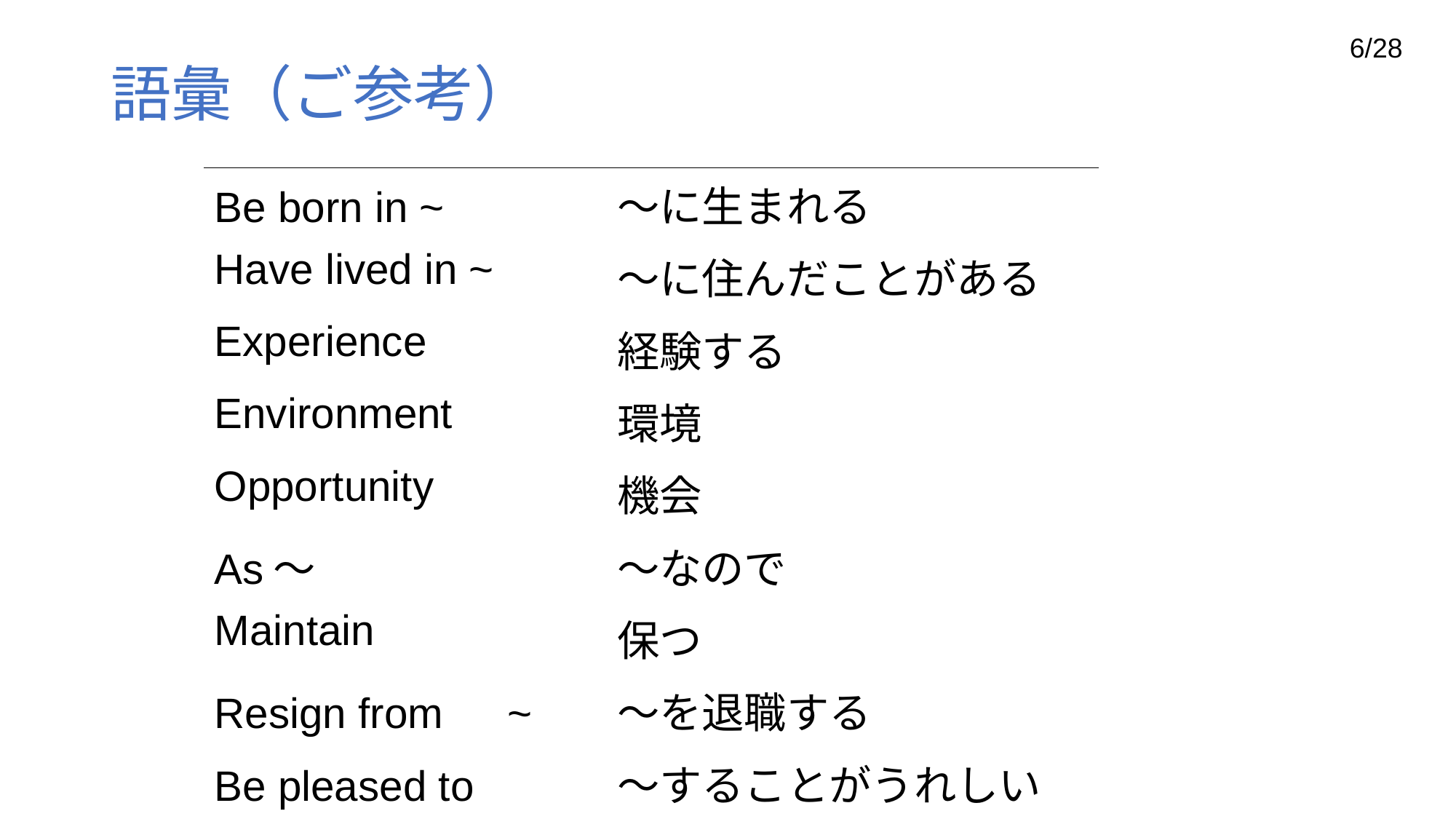

6/28
# 語彙（ご参考）
| Be born in ~ | ～に生まれる |
| --- | --- |
| Have lived in ~ | ～に住んだことがある |
| Experience | 経験する |
| Environment | 環境 |
| Opportunity | 機会 |
| As～ | ～なので |
| Maintain | 保つ |
| Resign from　~ | ～を退職する |
| Be pleased to　~ | ～することがうれしい |